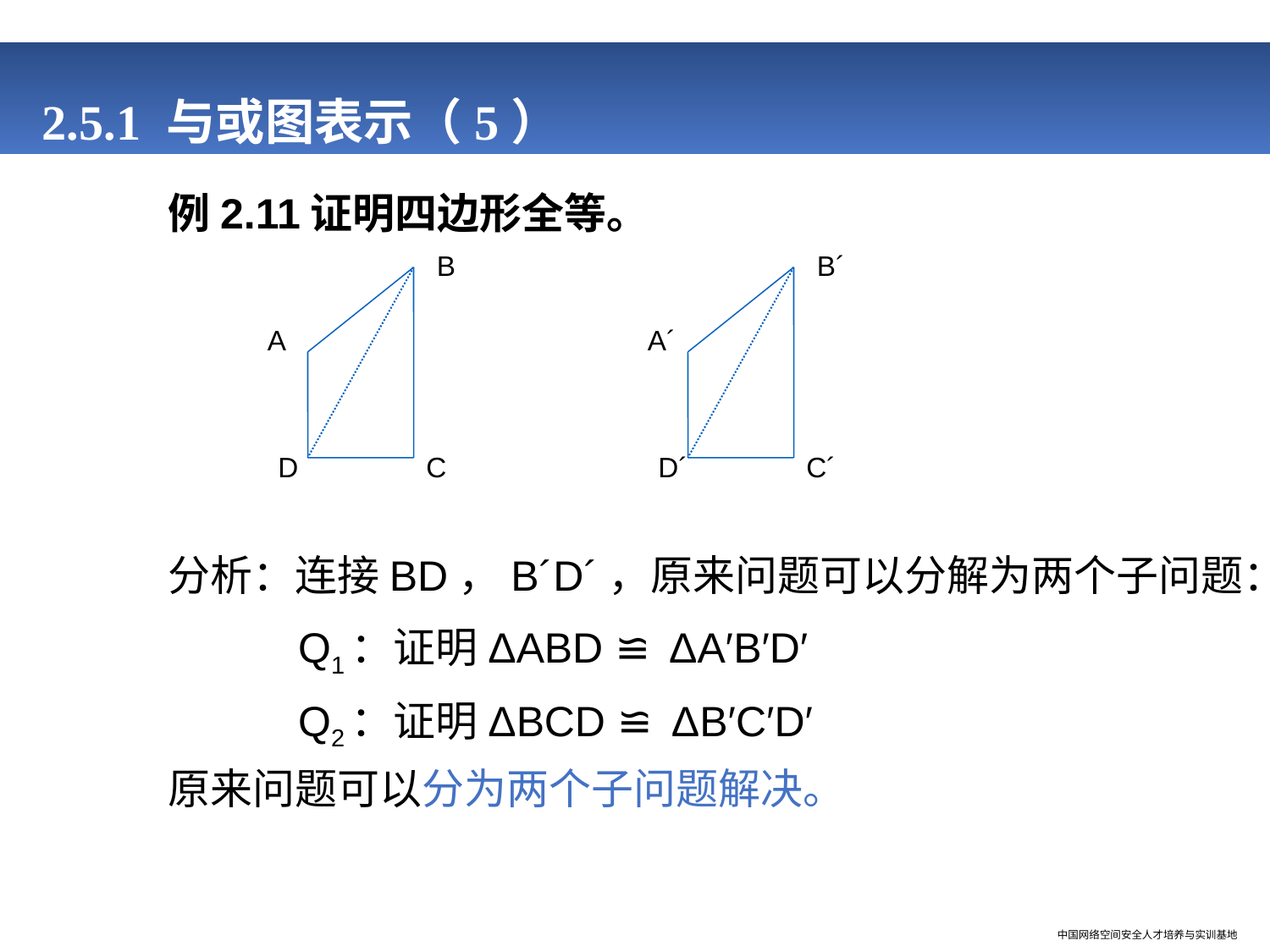

# 2.5.1 与或图表示（5）
例2.11证明四边形全等。

分析：连接BD，B´D´，原来问题可以分解为两个子问题：
           Q1：证明ΔABD ≌ ΔA′B′D′
           Q2：证明ΔBCD ≌ ΔB′C′D′
原来问题可以分为两个子问题解决。

B

A
D
C
B´

A´
D´
C´